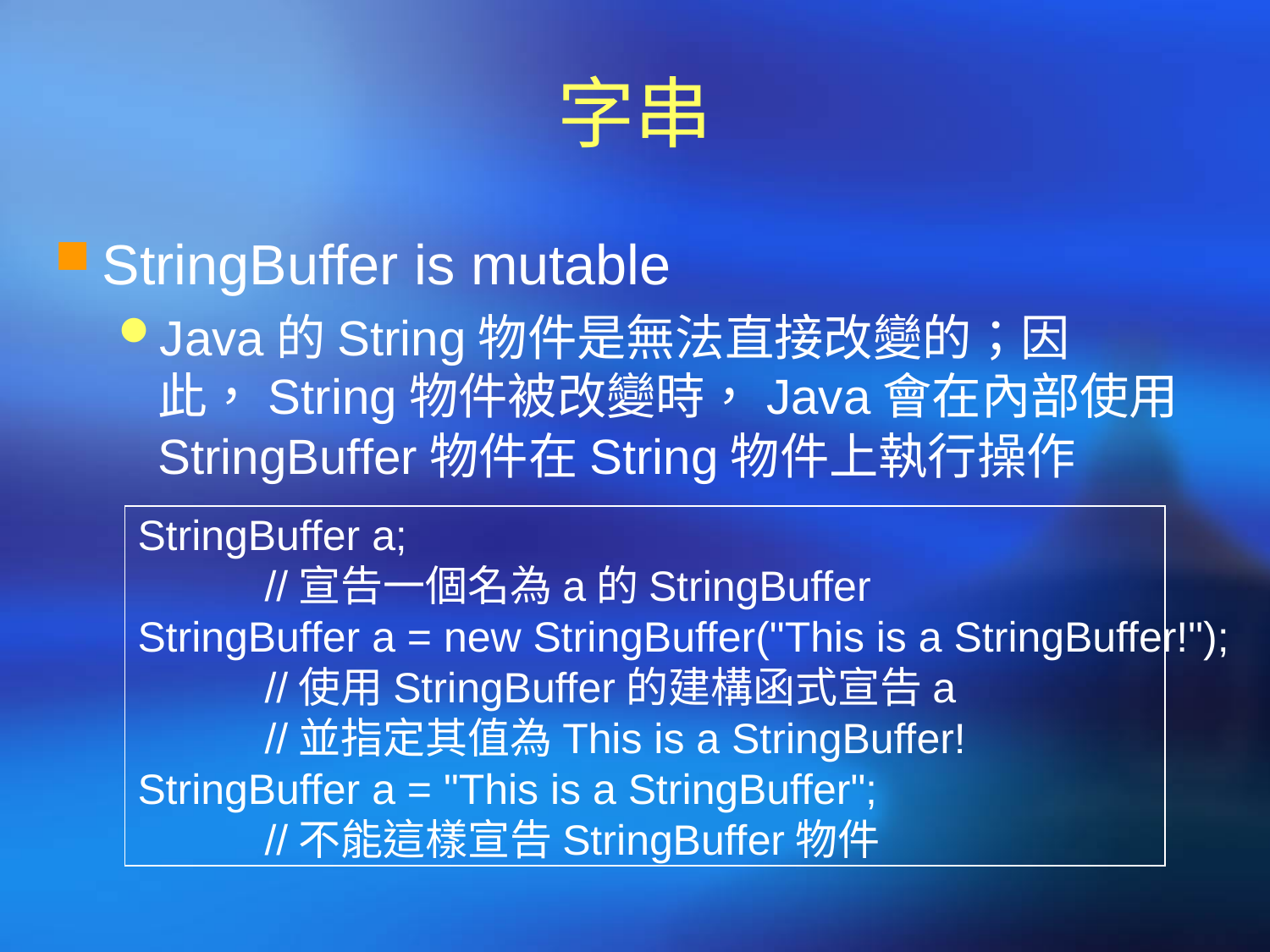

# 字串
StringBuffer is mutable
Java的String物件是無法直接改變的；因此，String物件被改變時，Java會在內部使用StringBuffer物件在String物件上執行操作
StringBuffer a;
	//宣告一個名為a的StringBuffer
StringBuffer a = new StringBuffer("This is a StringBuffer!");
	//使用StringBuffer的建構函式宣告a
	//並指定其值為This is a StringBuffer!
StringBuffer a = "This is a StringBuffer";
	//不能這樣宣告StringBuffer物件